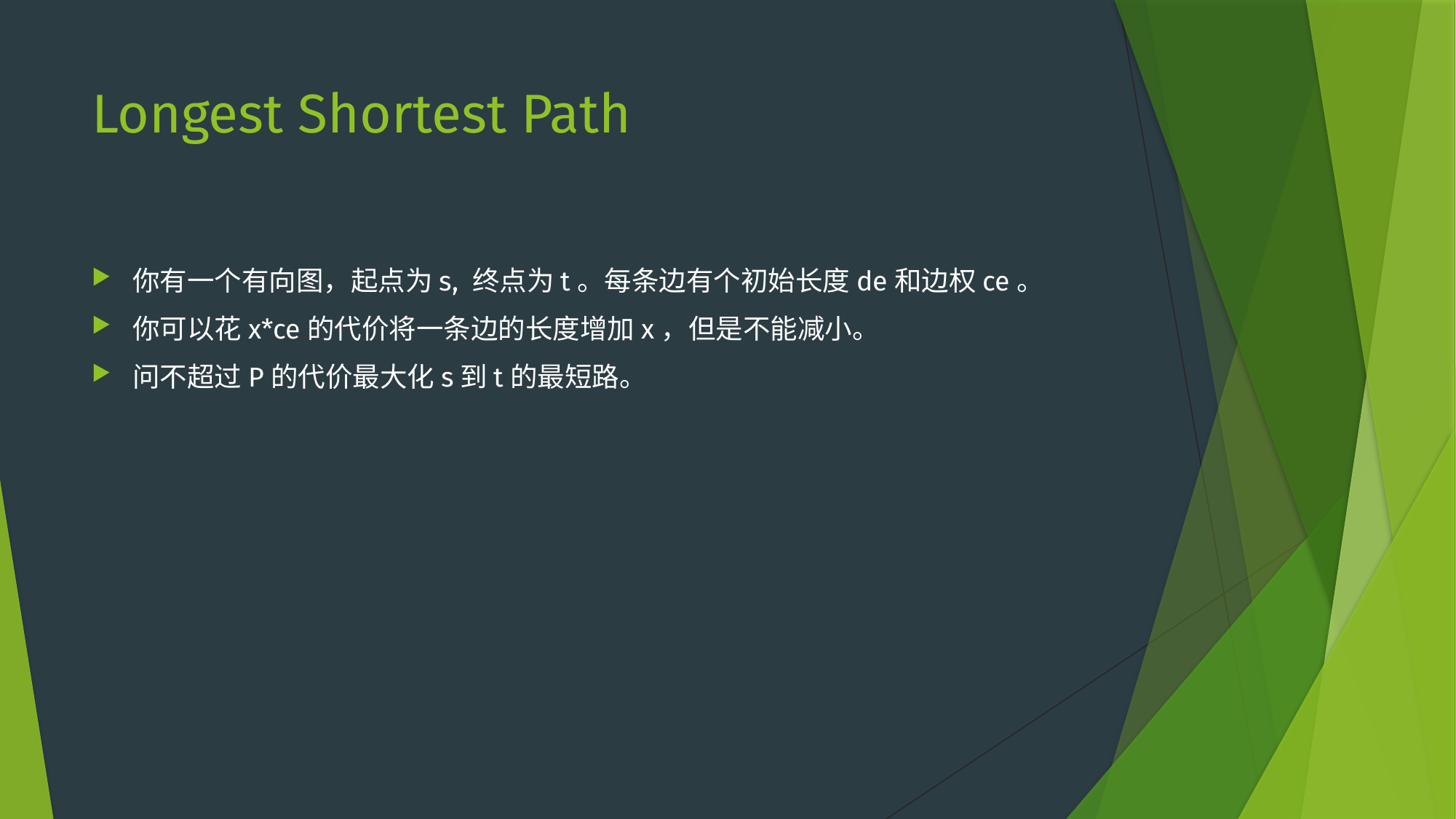

# Longest Shortest Path
你有一个有向图，起点为s, 终点为t。每条边有个初始长度de和边权ce。
你可以花x*ce的代价将一条边的长度增加x，但是不能减小。
问不超过P的代价最大化s到t的最短路。